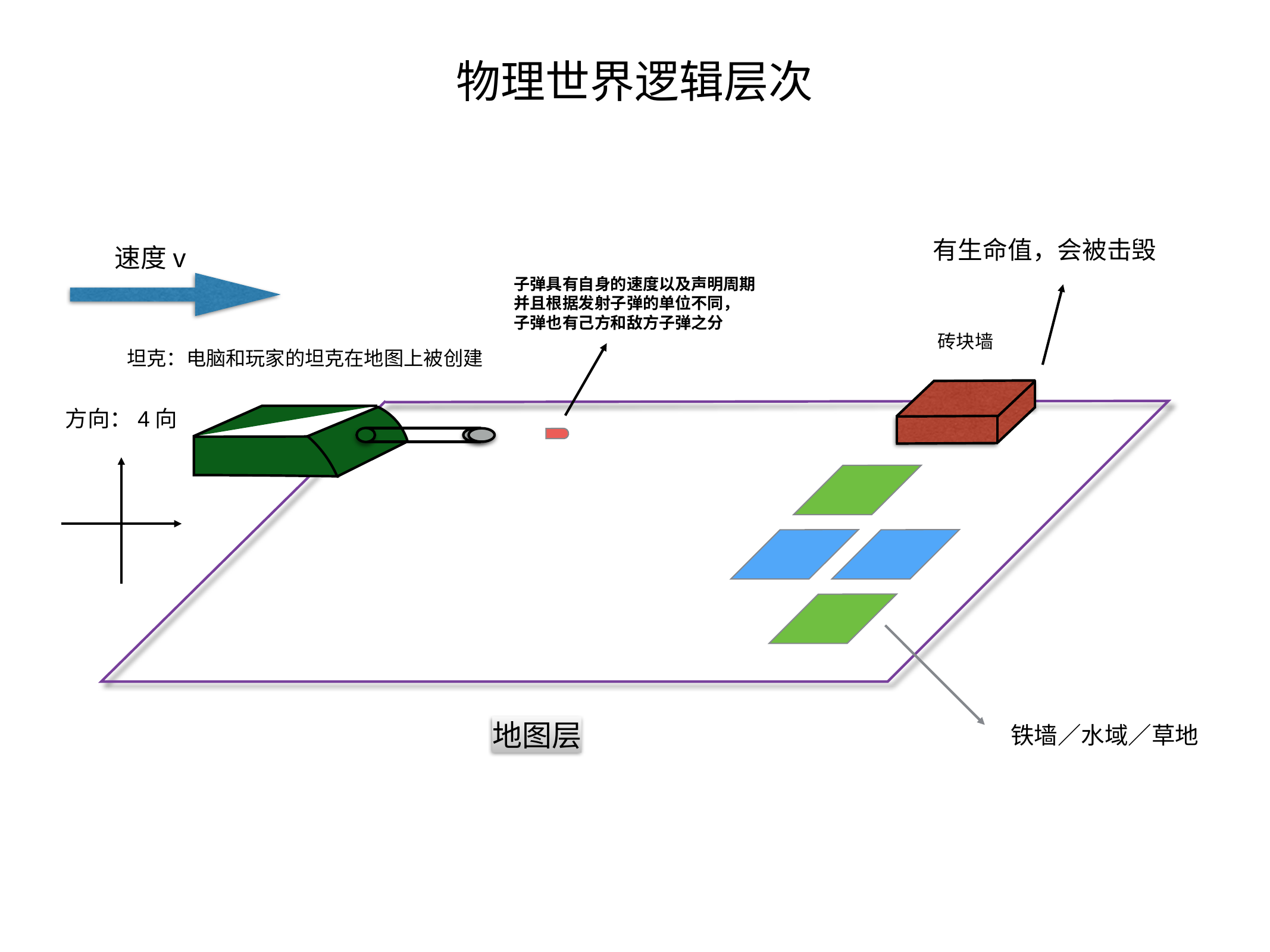

物理世界逻辑层次
有生命值，会被击毁

速度v

子弹具有自身的速度以及声明周期
并且根据发射子弹的单位不同，
子弹也有己方和敌方子弹之分

砖块墙

坦克：电脑和玩家的坦克在地图上被创建
方向：4向

地图层

铁墙／水域／草地